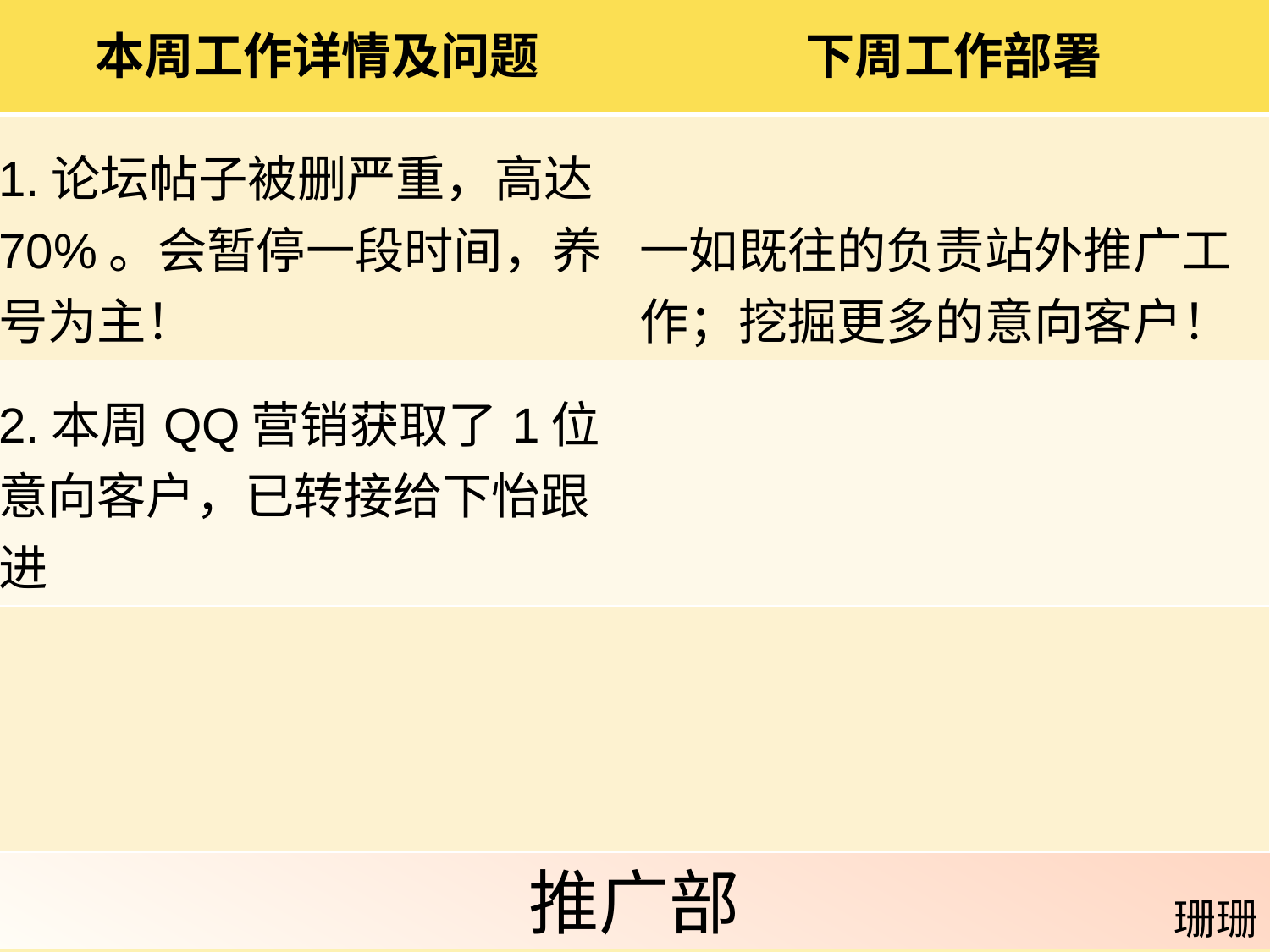

| 本周工作详情及问题 | 下周工作部署 |
| --- | --- |
| 1.论坛帖子被删严重，高达70%。会暂停一段时间，养号为主！ | 一如既往的负责站外推广工作；挖掘更多的意向客户！ |
| 2.本周QQ营销获取了1位意向客户，已转接给下怡跟进 |  |
|  |  |
推广部
珊珊